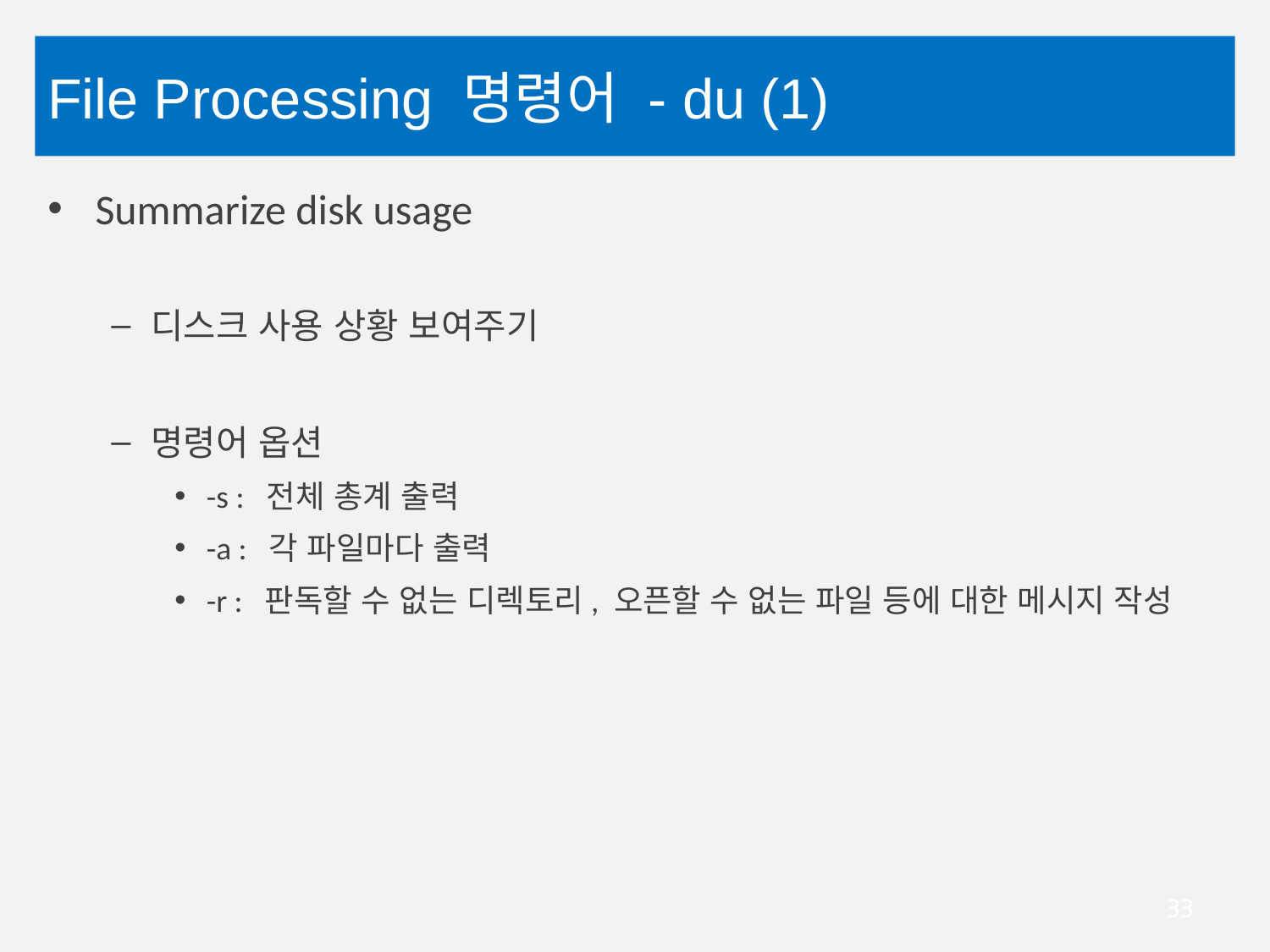

# File Processing 명령어 - du (1)
Summarize disk usage

디스크 사용 상황 보여주기

명령어 옵션
-s :  전체 총계 출력
-a :  각 파일마다 출력
-r :  판독할 수 없는 디렉토리, 오픈할 수 없는 파일 등에 대한 메시지 작성
33